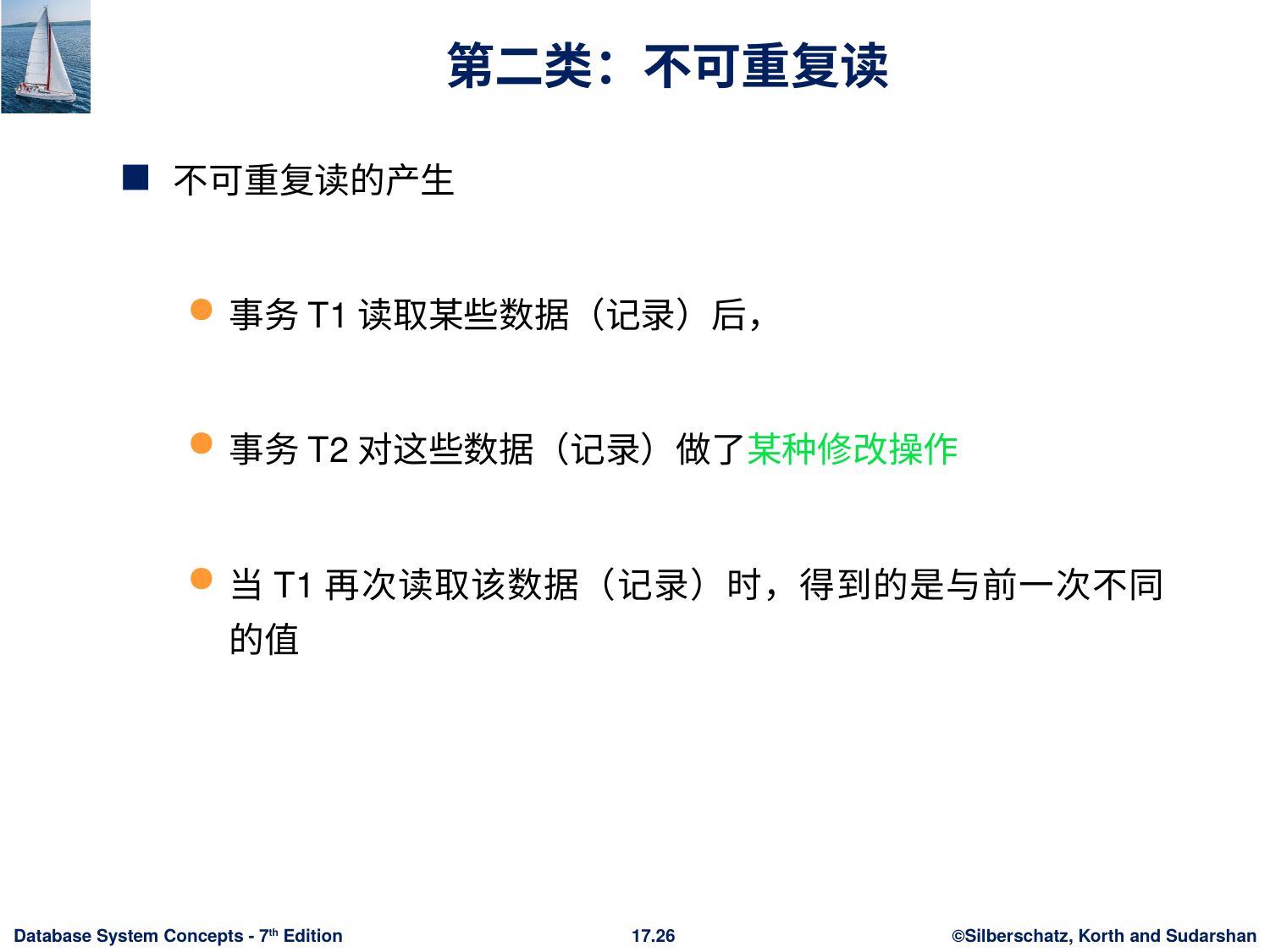

# 第二类：不可重复读
不可重复读的产生

事务T1读取某些数据（记录）后，

事务T2对这些数据（记录）做了某种修改操作

当T1再次读取该数据（记录）时，得到的是与前一次不同的值